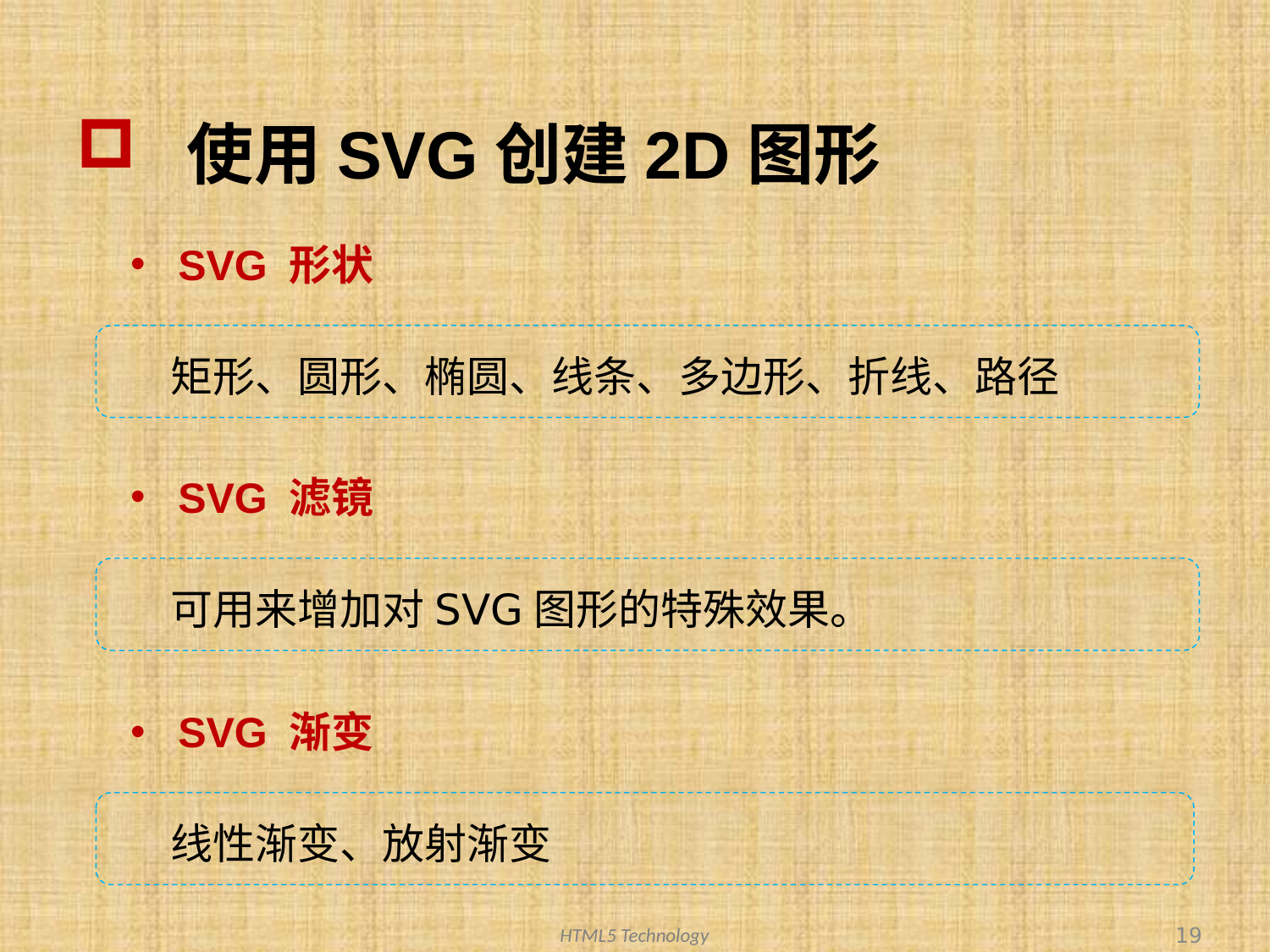

# 使用SVG创建2D图形
SVG 形状
     矩形、圆形、椭圆、线条、多边形、折线、路径
SVG 滤镜
     可用来增加对SVG图形的特殊效果。
SVG 渐变
     线性渐变、放射渐变
19
HTML5 Technology